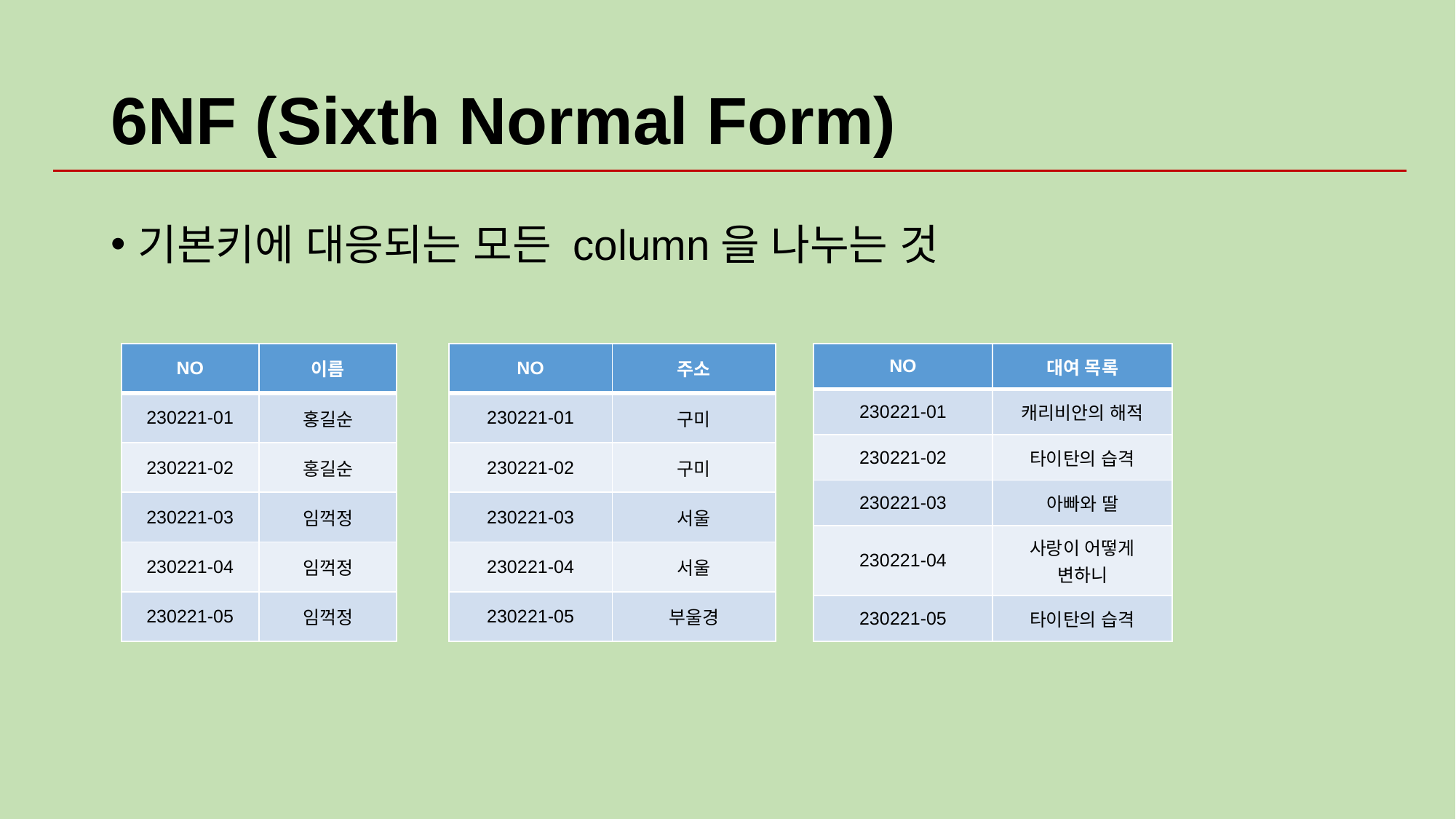

# 6NF (Sixth Normal Form)
기본키에 대응되는 모든 column을 나누는 것
| NO | 이름 |
| --- | --- |
| 230221-01 | 홍길순 |
| 230221-02 | 홍길순 |
| 230221-03 | 임꺽정 |
| 230221-04 | 임꺽정 |
| 230221-05 | 임꺽정 |
| NO | 주소 |
| --- | --- |
| 230221-01 | 구미 |
| 230221-02 | 구미 |
| 230221-03 | 서울 |
| 230221-04 | 서울 |
| 230221-05 | 부울경 |
| NO | 대여 목록 |
| --- | --- |
| 230221-01 | 캐리비안의 해적 |
| 230221-02 | 타이탄의 습격 |
| 230221-03 | 아빠와 딸 |
| 230221-04 | 사랑이 어떻게 변하니 |
| 230221-05 | 타이탄의 습격 |